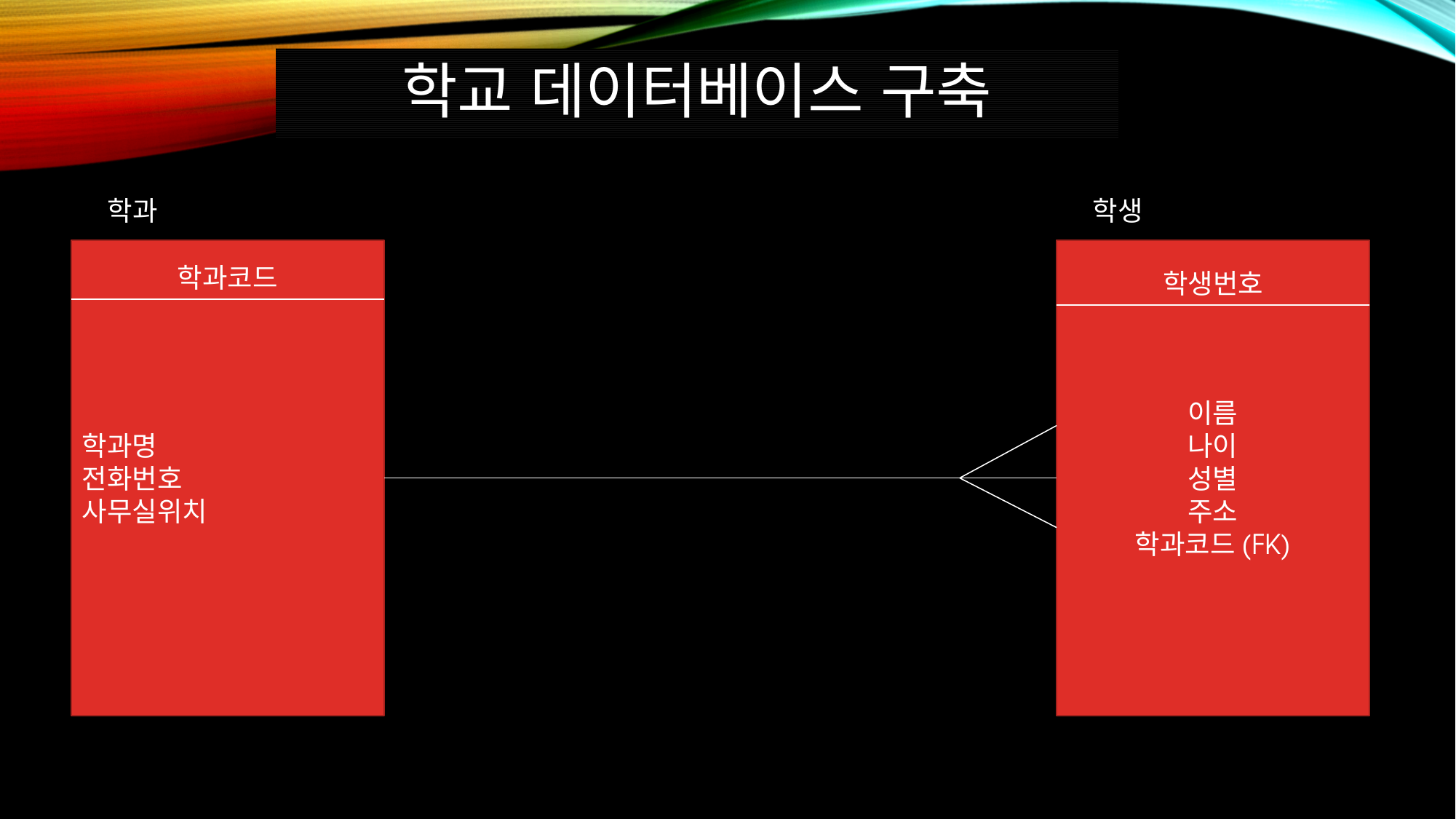

# 학교 데이터베이스 구축
학과
학생
학과명
전화번호
사무실위치
이름
나이
성별
주소
학과코드(FK)
학과코드
학생번호